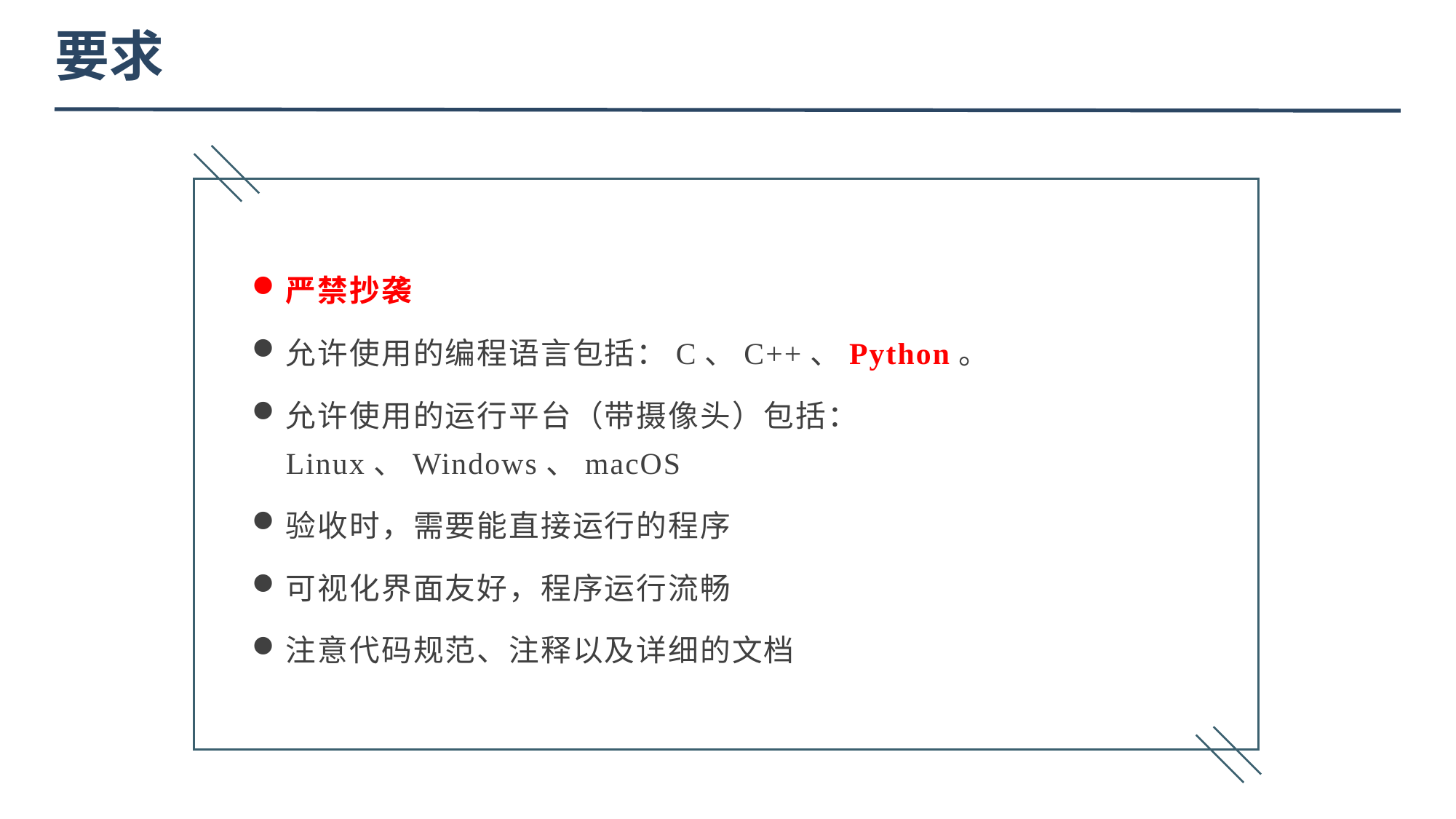

要求

严禁抄袭
允许使用的编程语言包括：C、C++、Python。
允许使用的运行平台（带摄像头）包括：Linux、Windows、macOS
验收时，需要能直接运行的程序
可视化界面友好，程序运行流畅
注意代码规范、注释以及详细的文档